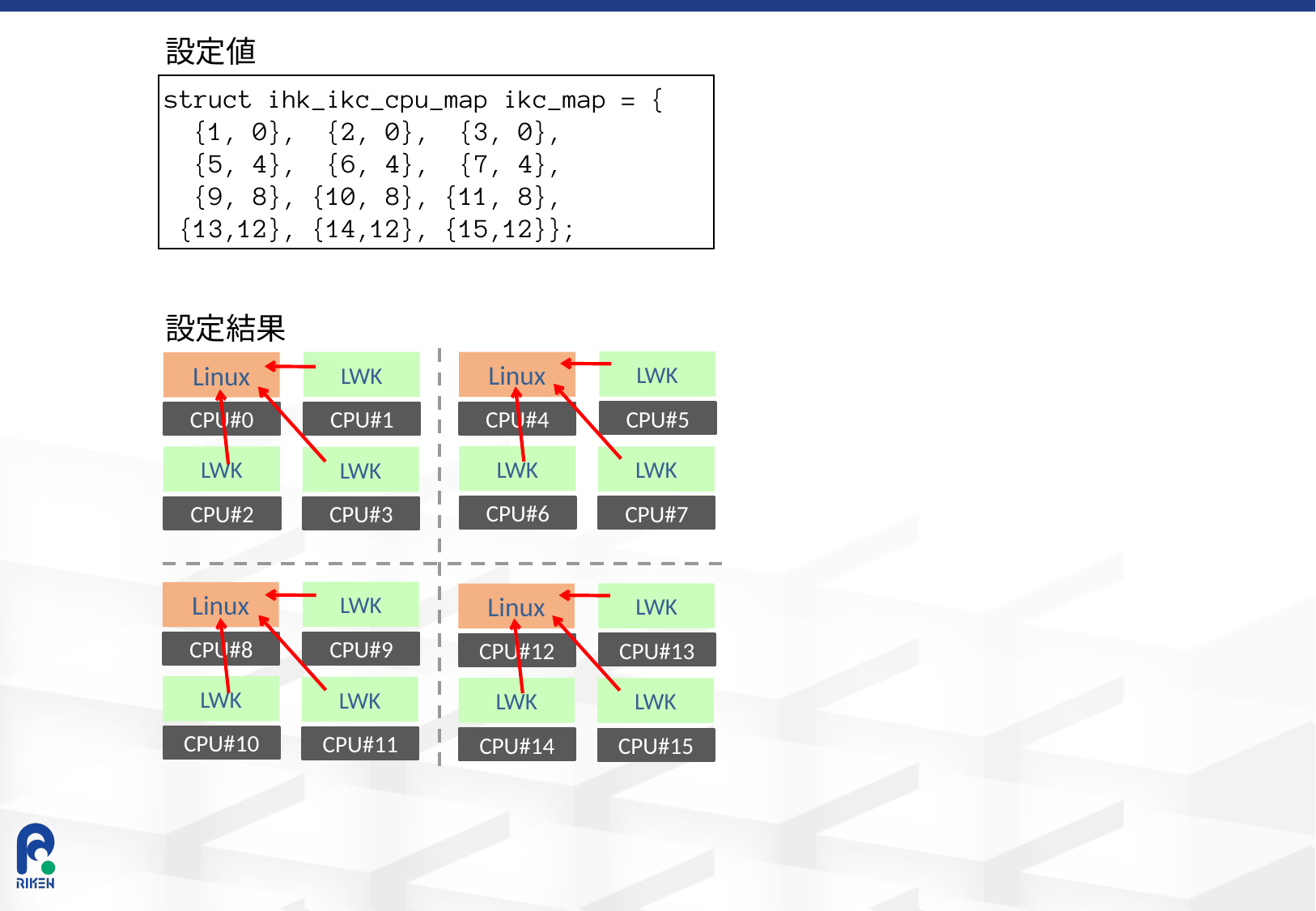

設定値
struct ihk_ikc_cpu_map ikc_map = {
  {1, 0},  {2, 0},  {3, 0},
  {5, 4},  {6, 4},  {7, 4},
  {9, 8}, {10, 8}, {11, 8},
 {13,12}, {14,12}, {15,12}};
設定結果
LWK
Linux
LWK
Linux
CPU#5
CPU#4
CPU#1
CPU#0
LWK
LWK
LWK
LWK
CPU#6
CPU#7
CPU#2
CPU#3
LWK
Linux
LWK
Linux
CPU#9
CPU#8
CPU#13
CPU#12
LWK
LWK
LWK
LWK
CPU#10
CPU#11
CPU#14
CPU#15